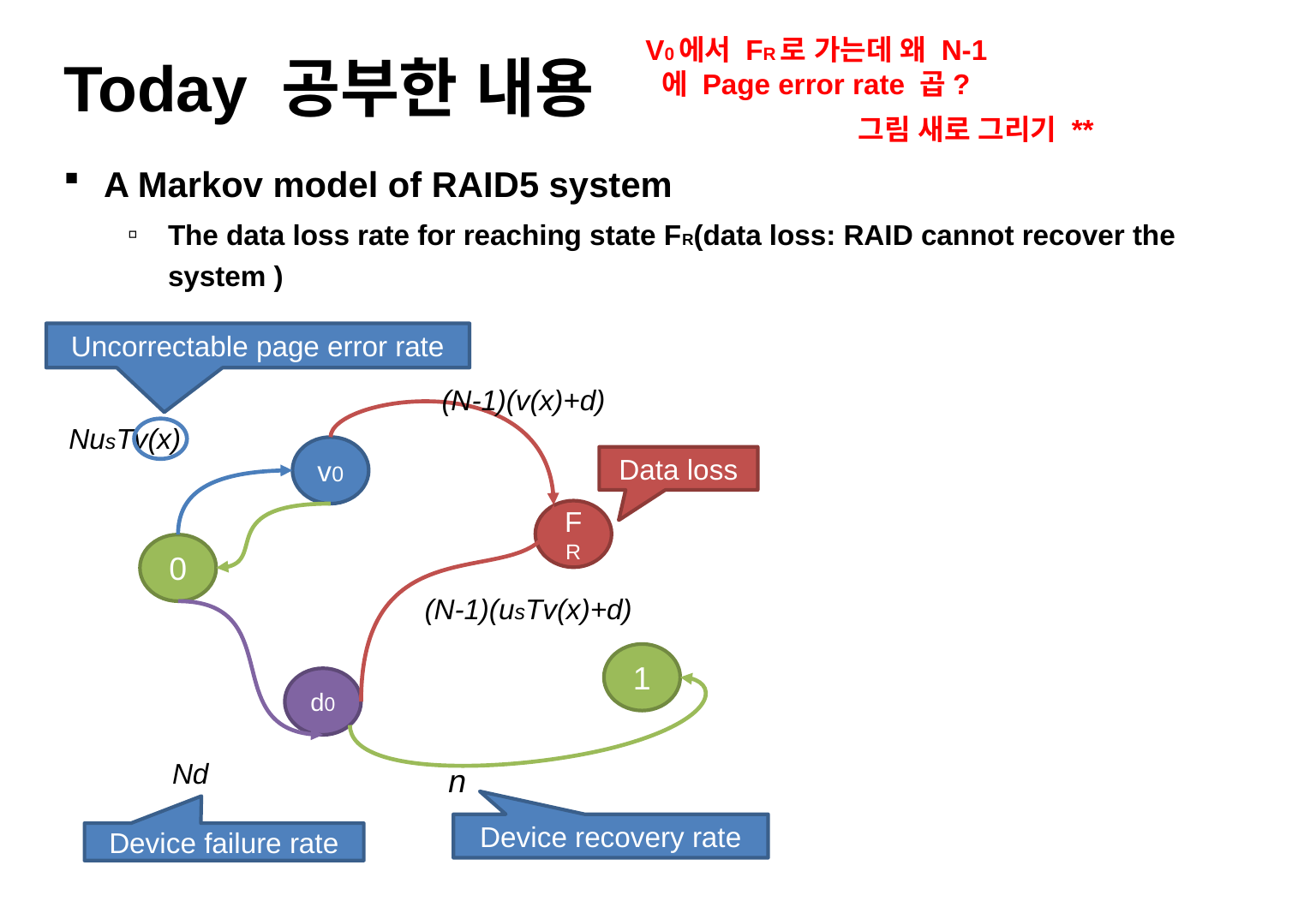

V0에서 FR로 가는데 왜 N-1에 Page error rate 곱?
# Today 공부한 내용
그림 새로 그리기 **
A Markov model of RAID5 system
The data loss rate for reaching state FR(data loss: RAID cannot recover the system )

Uncorrectable page error rate
(N-1)(v(x)+d)
NusTv(x)

v0
FR
0
1
d0
Data loss
(N-1)(usTv(x)+d)

Nd
n
Device recovery rate
Device failure rate